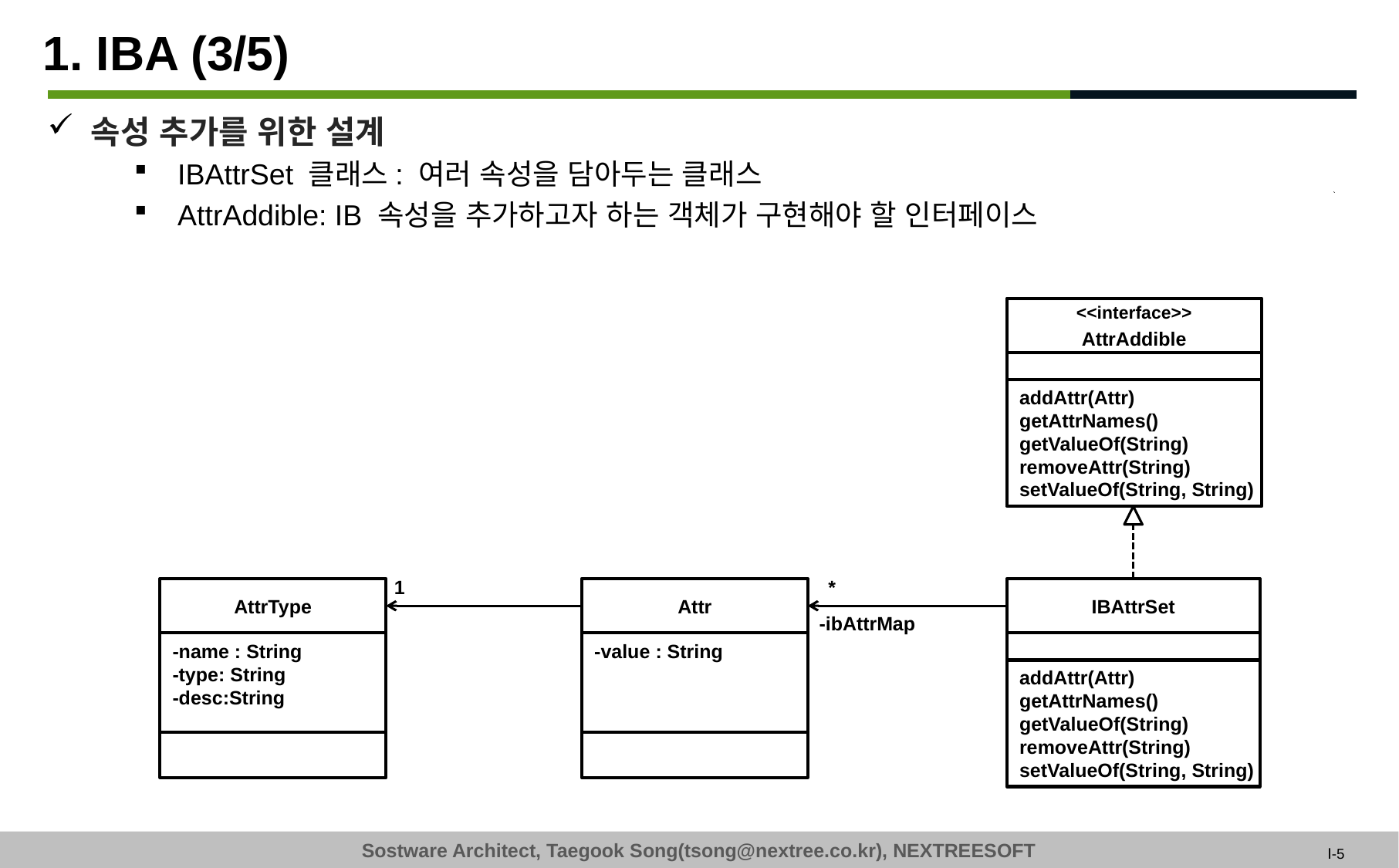

# 1. IBA (3/5)
속성 추가를 위한 설계
IBAttrSet 클래스: 여러 속성을 담아두는 클래스
AttrAddible: IB 속성을 추가하고자 하는 객체가 구현해야 할 인터페이스
<<interface>>
AttrAddible

addAttr(Attr)
getAttrNames()
getValueOf(String)
removeAttr(String)
setValueOf(String, String)

1
*
IBAttrSet
AttrType
Attr
-ibAttrMap

-name : String
-type: String
-desc:String
-value : String
addAttr(Attr)
getAttrNames()
getValueOf(String)
removeAttr(String)
setValueOf(String, String)